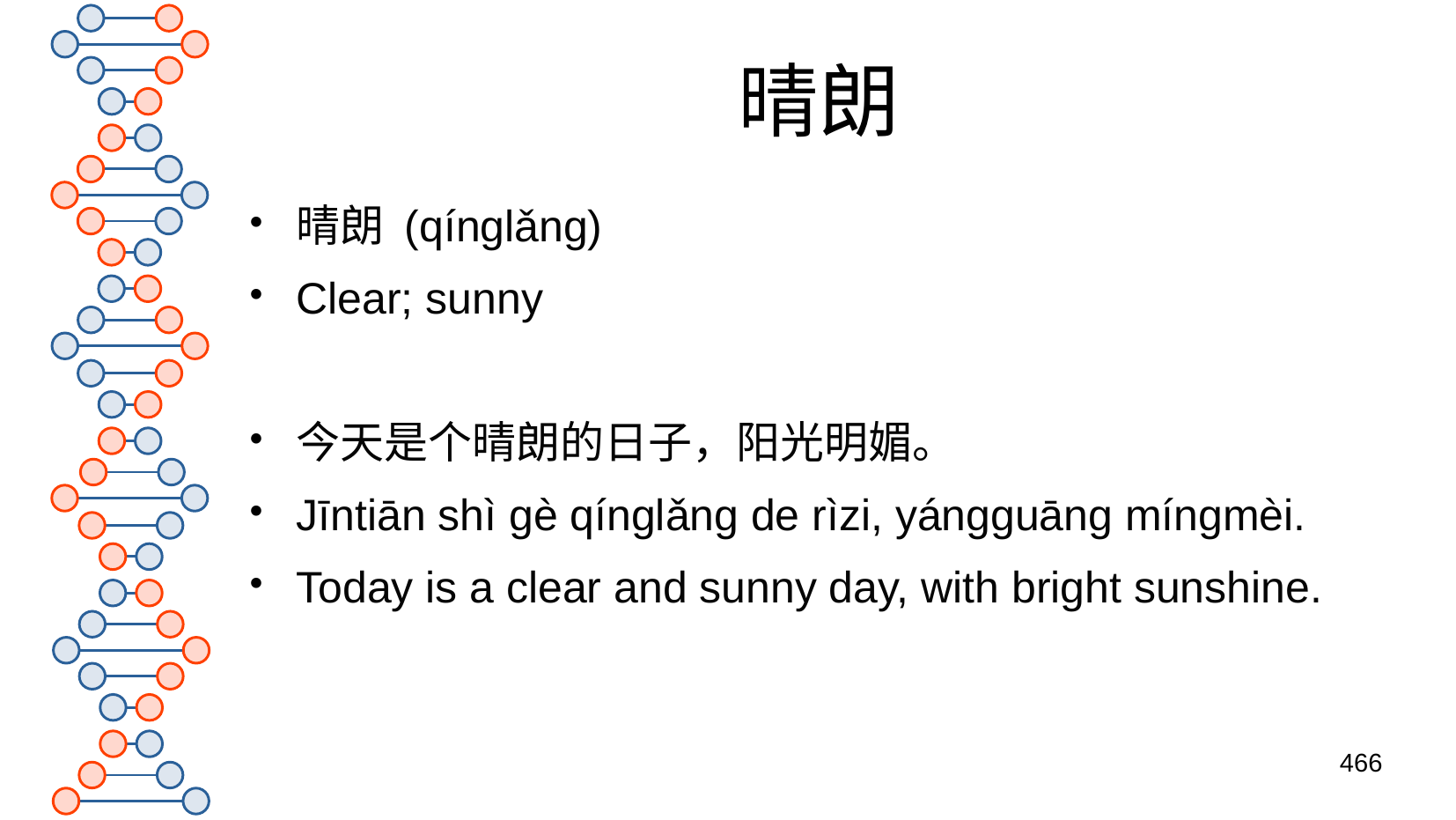

# 晴朗
晴朗 (qínglǎng)
Clear; sunny

今天是个晴朗的日子，阳光明媚。
Jīntiān shì gè qínglǎng de rìzi, yángguāng míngmèi.
Today is a clear and sunny day, with bright sunshine.

466